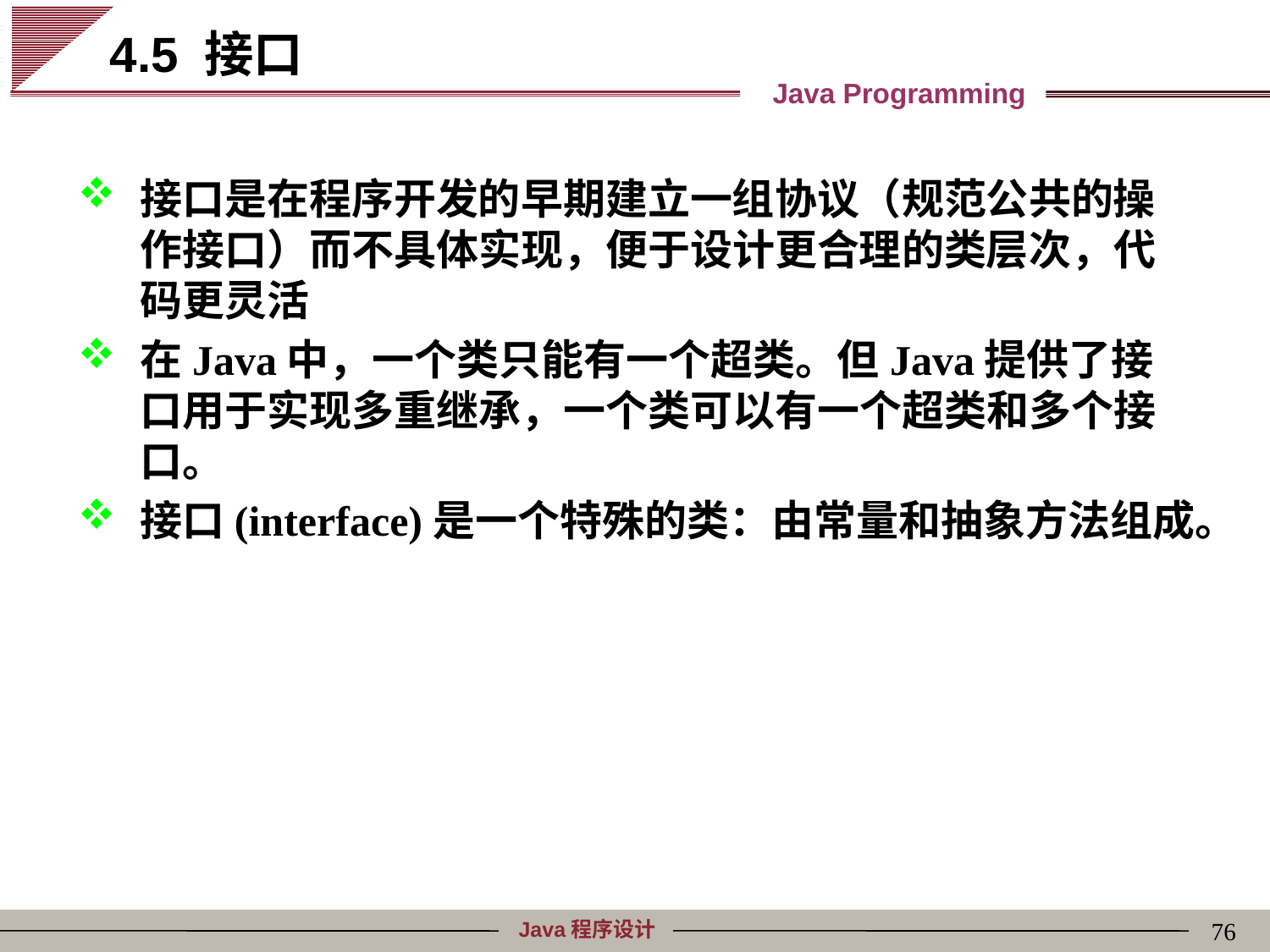

# 4.5 接口
接口是在程序开发的早期建立一组协议（规范公共的操作接口）而不具体实现，便于设计更合理的类层次，代码更灵活
在Java中，一个类只能有一个超类。但Java提供了接口用于实现多重继承，一个类可以有一个超类和多个接口。
接口(interface)是一个特殊的类：由常量和抽象方法组成。